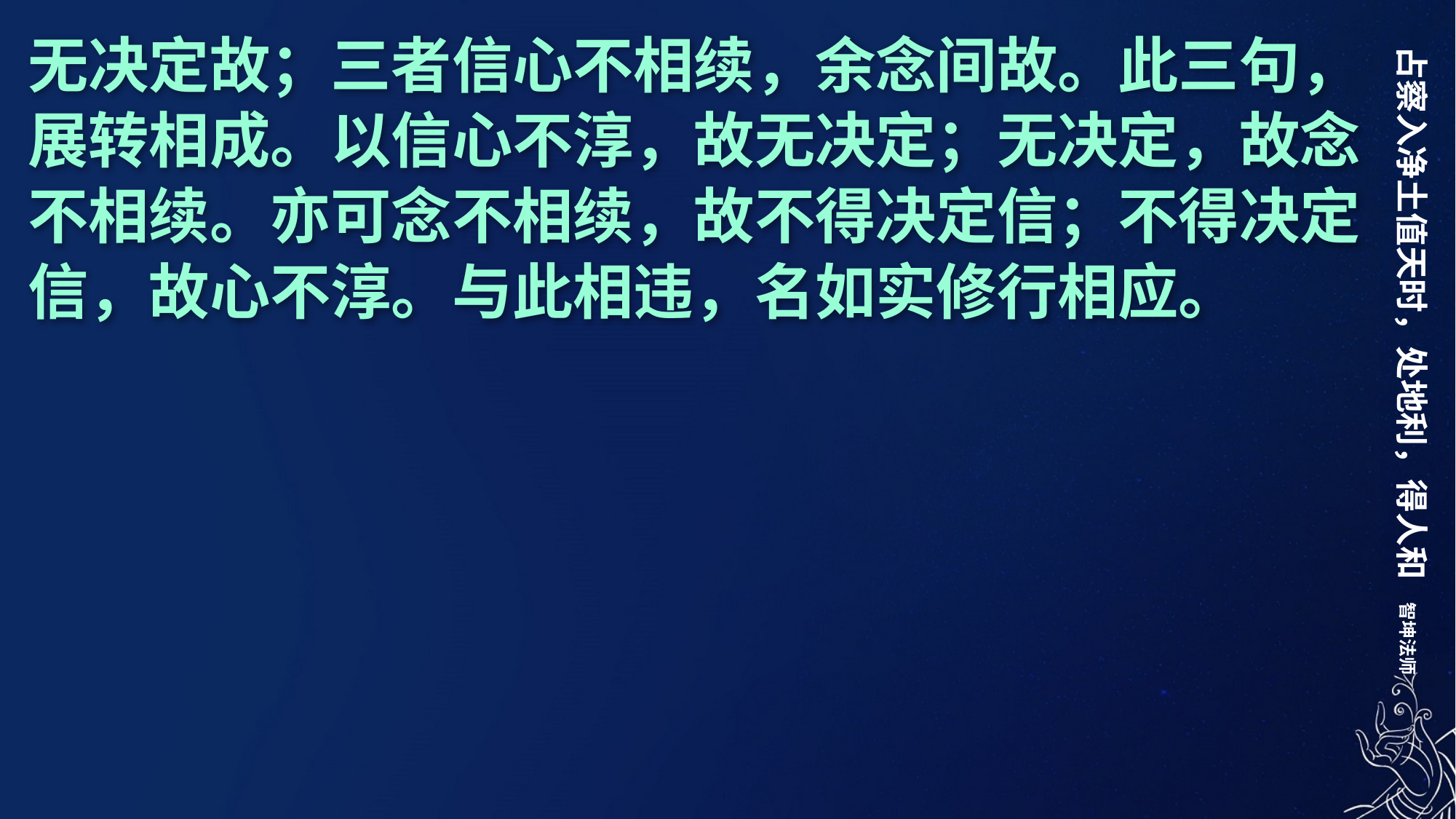

无决定故；三者信心不相续，余念间故。此三句，展转相成。以信心不淳，故无决定；无决定，故念不相续。亦可念不相续，故不得决定信；不得决定信，故心不淳。与此相违，名如实修行相应。